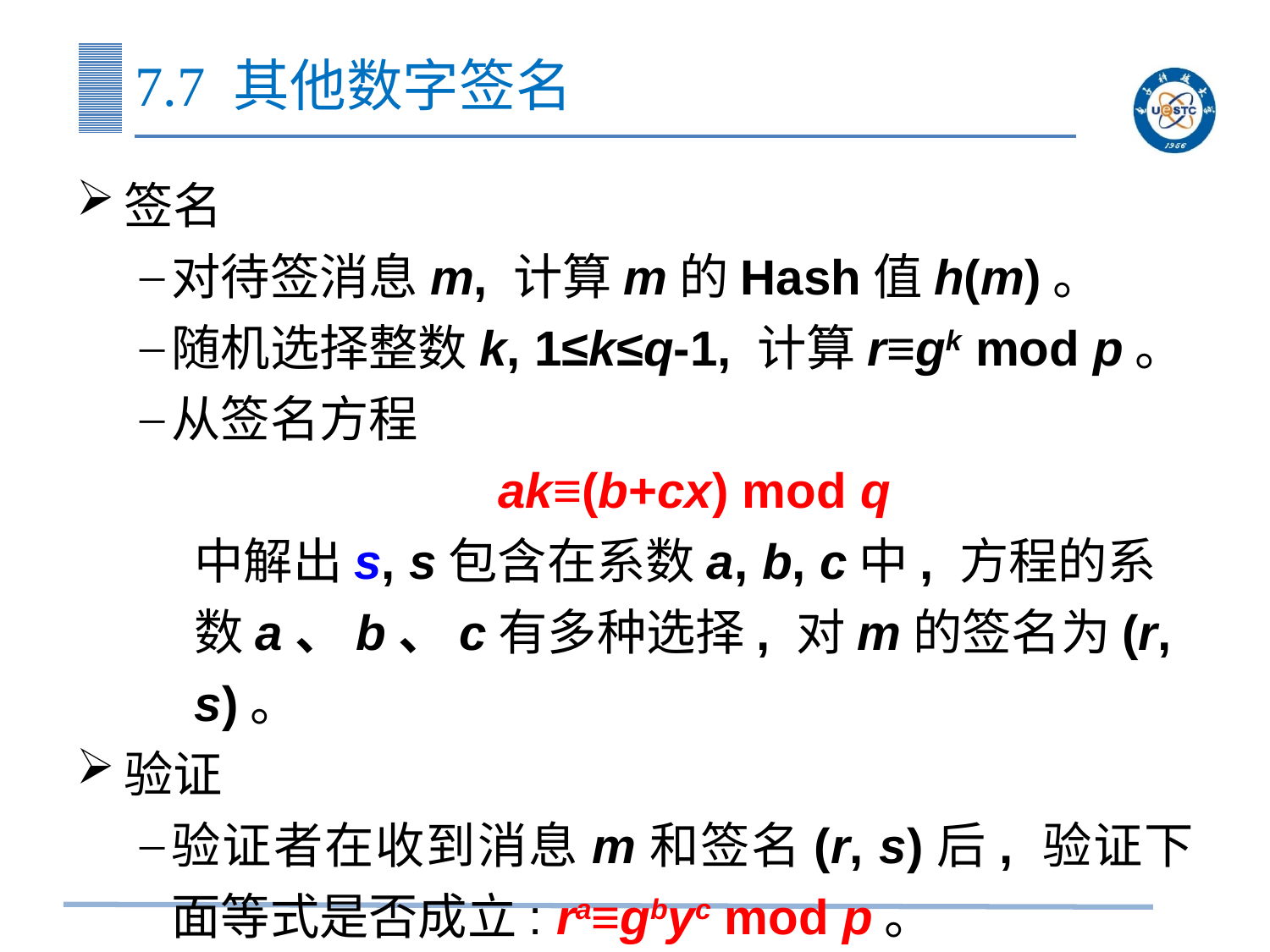

# 7.7 其他数字签名
签名
对待签消息m, 计算m的Hash值h(m)。
随机选择整数k, 1≤k≤q-1, 计算r≡gk mod p。
从签名方程
ak≡(b+cx) mod q
中解出s, s包含在系数a, b, c中, 方程的系数a、b、c有多种选择, 对m的签名为(r, s)。
验证
验证者在收到消息m和签名(r, s)后, 验证下面等式是否成立: ra≡gbyc mod p。